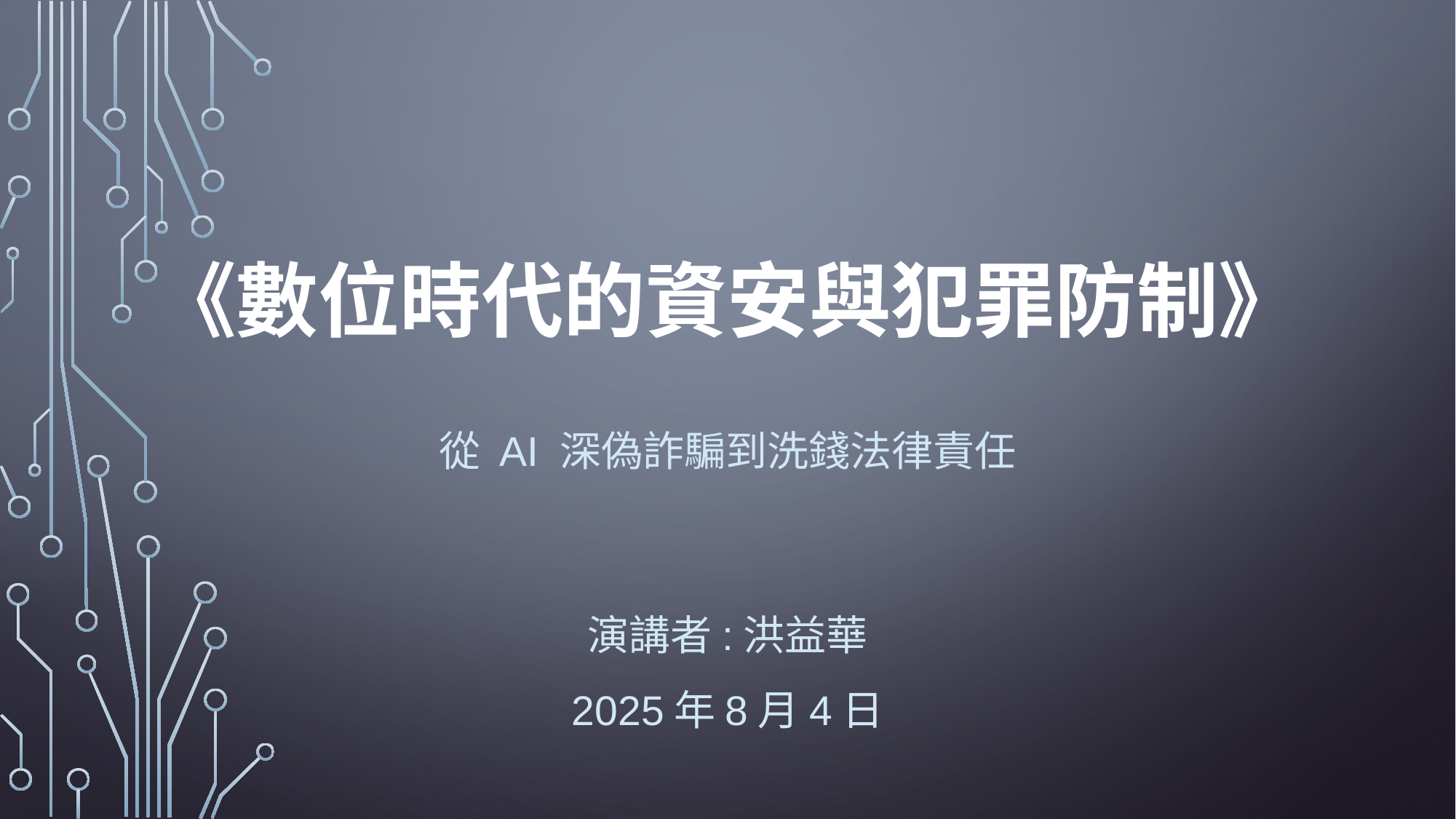

# 《數位時代的資安與犯罪防制》
從 AI 深偽詐騙到洗錢法律責任
演講者:洪益華
2025年8月4日